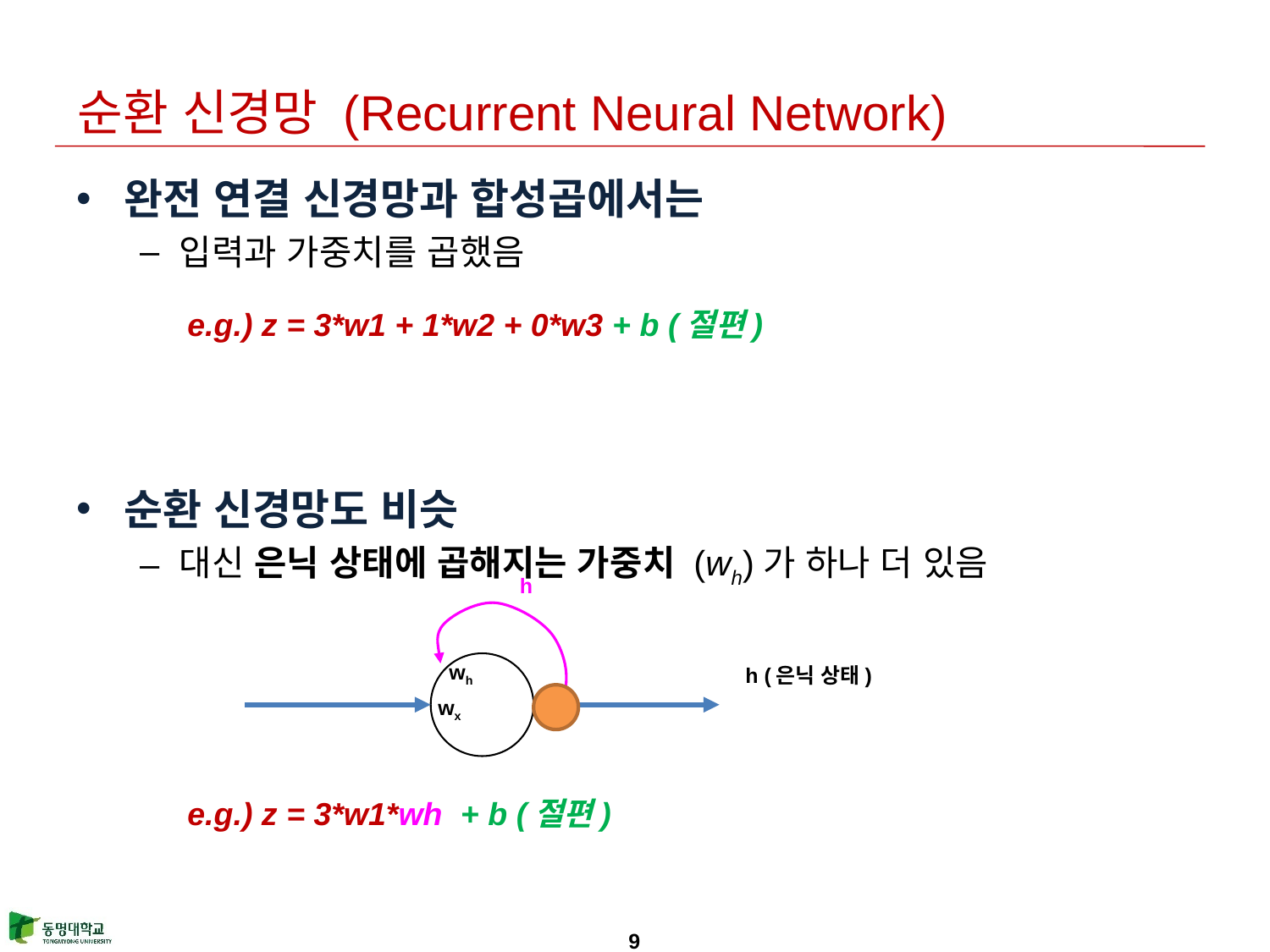

# 순환 신경망 (Recurrent Neural Network)
완전 연결 신경망과 합성곱에서는
입력과 가중치를 곱했음

순환 신경망도 비슷
대신 은닉 상태에 곱해지는 가중치 (wh)가 하나 더 있음
e.g.) z = 3*w1 + 1*w2 + 0*w3 + b (절편)
h

h (은닉 상태)

wh
wx
e.g.) z = 3*w1*wh  + b (절편)
9